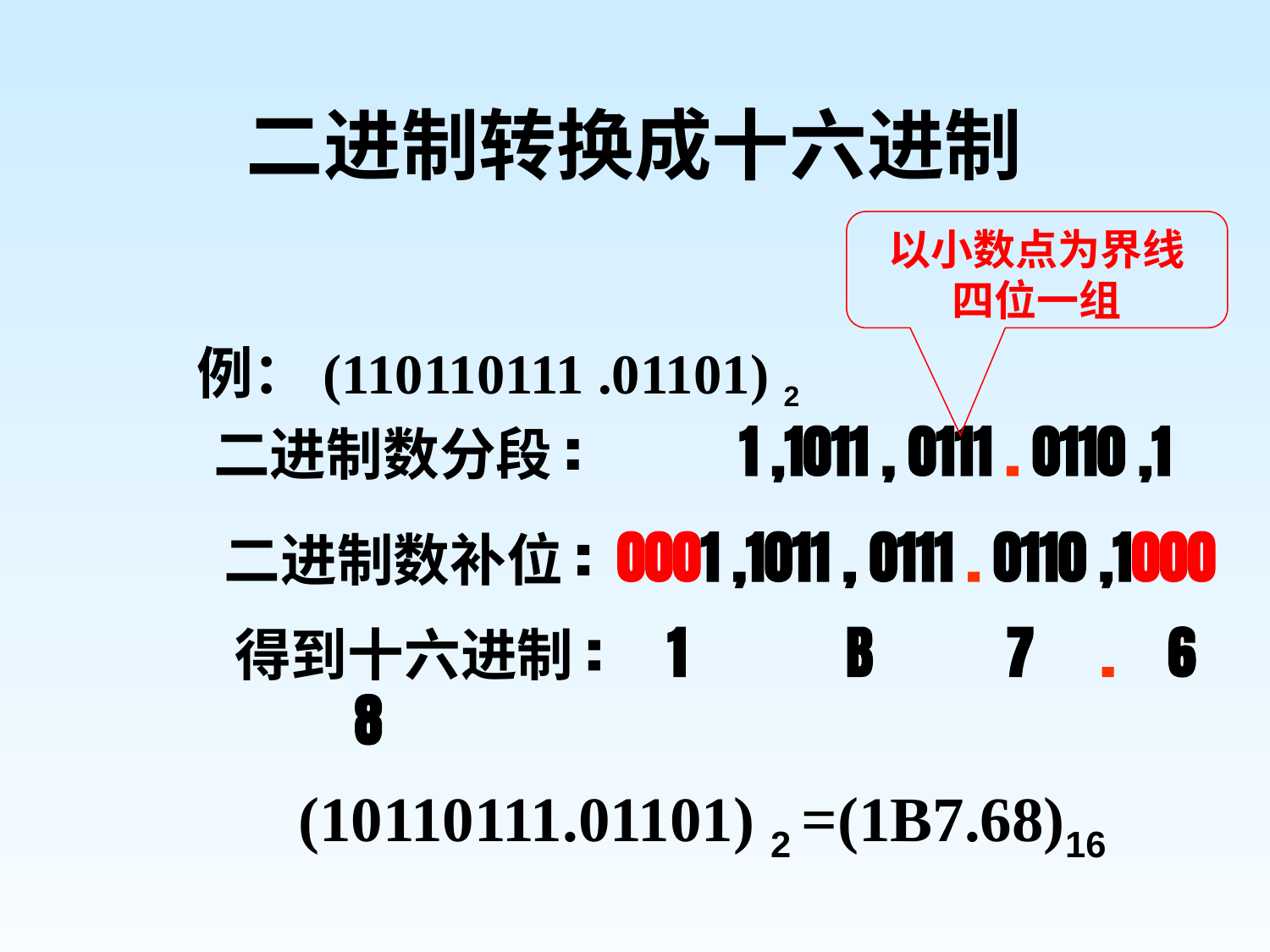

二进制转换成十六进制
以小数点为界线
四位一组
例：(110110111 .01101) 2
二进制数分段:            1 ,1011 , 0111 . 0110 ,1
二进制数补位:  0001 ,1011 , 0111 . 0110 ,1000
得到十六进制:     1            B          7     .    6          8
(10110111.01101) 2 =(1B7.68)16
21